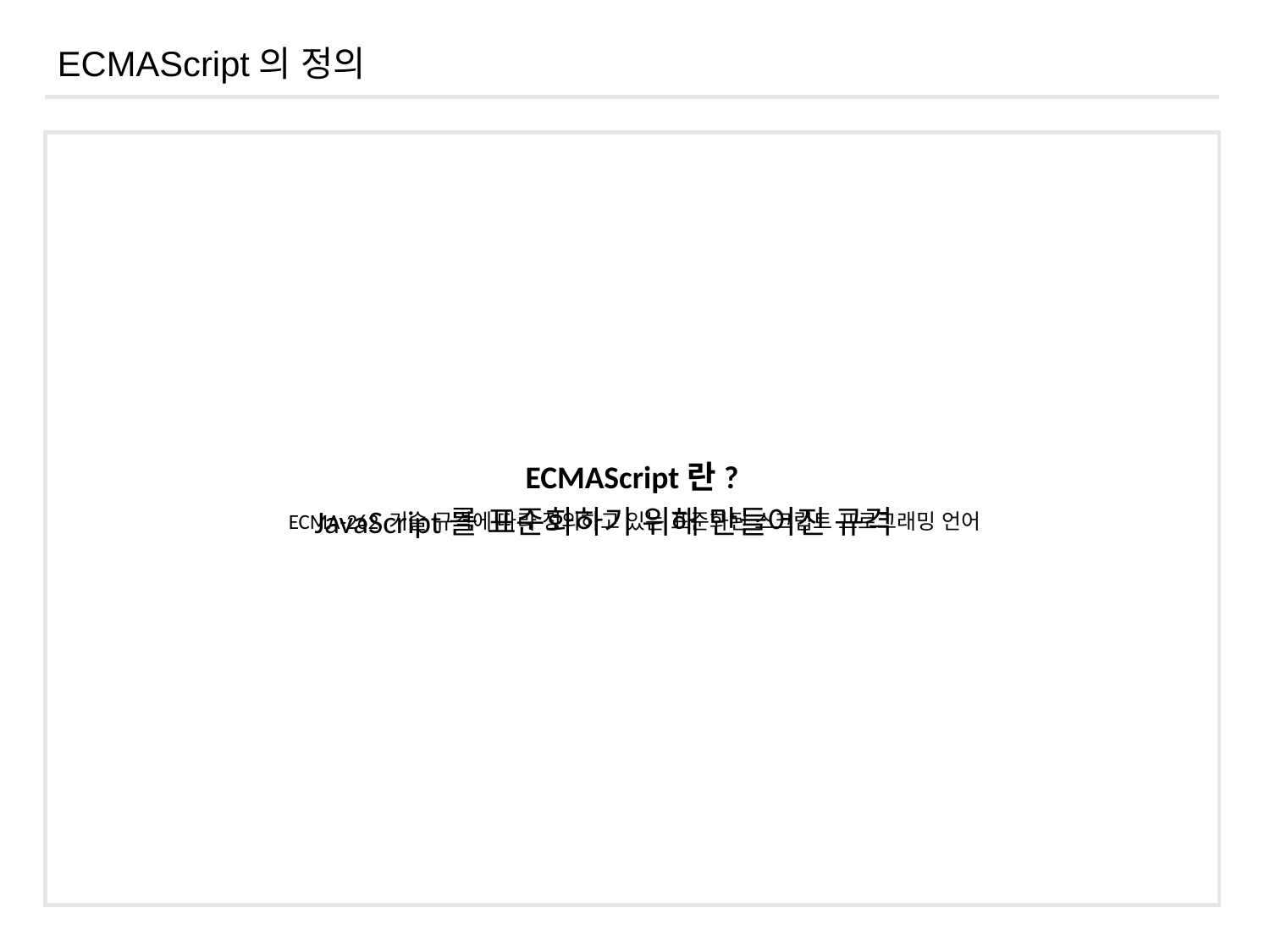

ECMAScript의 정의

ECMAScript란?
JavaScript를 표준화하기 위해 만들어진 규격
ECMA-262 기술 규격에 따라 정의하고 있는 표준화된 스크립트 프로그래밍 언어